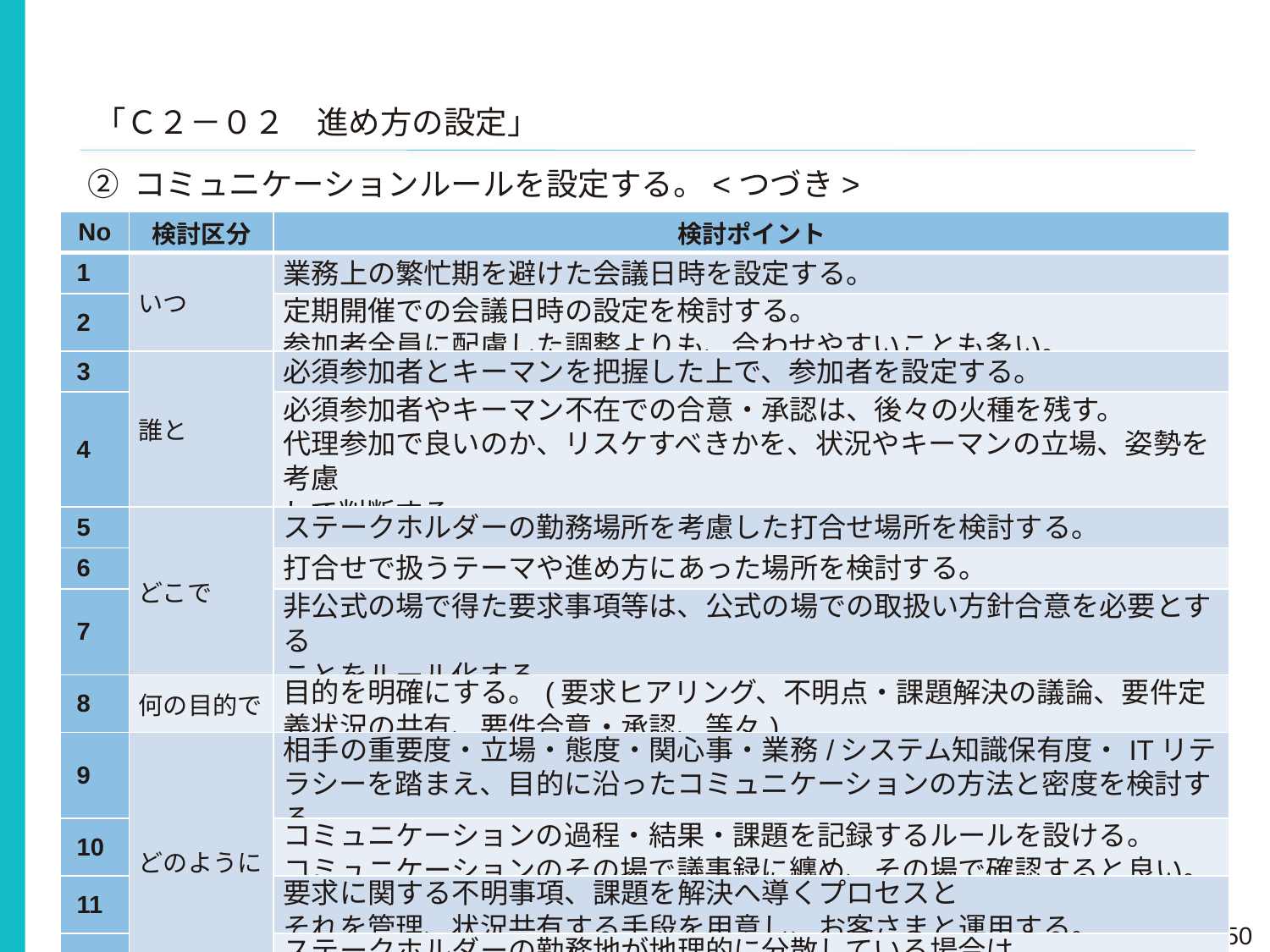

「Ｃ２－０２　進め方の設定」
② コミュニケーションルールを設定する。<つづき>
| No | 検討区分 | 検討ポイント |
| --- | --- | --- |
| 1 | いつ | 業務上の繁忙期を避けた会議日時を設定する。 |
| 2 |  | 定期開催での会議日時の設定を検討する。 参加者全員に配慮した調整よりも、合わせやすいことも多い。 |
| 3 | 誰と | 必須参加者とキーマンを把握した上で、参加者を設定する。 |
| 4 |  | 必須参加者やキーマン不在での合意・承認は、後々の火種を残す。 代理参加で良いのか、リスケすべきかを、状況やキーマンの立場、姿勢を考慮 して判断する。 |
| 5 | どこで | ステークホルダーの勤務場所を考慮した打合せ場所を検討する。 |
| 6 |  | 打合せで扱うテーマや進め方にあった場所を検討する。 |
| 7 |  | 非公式の場で得た要求事項等は、公式の場での取扱い方針合意を必要とする ことをルール化する。 |
| 8 | 何の目的で | 目的を明確にする。(要求ヒアリング、不明点・課題解決の議論、要件定義状況の共有、要件合意・承認、等々) |
| 9 | どのように | 相手の重要度・立場・態度・関心事・業務/システム知識保有度・ITリテラシーを踏まえ、目的に沿ったコミュニケーションの方法と密度を検討する。 |
| 10 |  | コミュニケーションの過程・結果・課題を記録するルールを設ける。 コミュニケーションのその場で議事録に纏め、その場で確認すると良い。 |
| 11 |  | 要求に関する不明事項、課題を解決へ導くプロセスと それを管理、状況共有する手段を用意し、お客さまと運用する。 |
| 12 |  | ステークホルダーの勤務地が地理的に分散している場合は、 テレビ会議システム、Web会議システム等のツールを用意する。 |
50